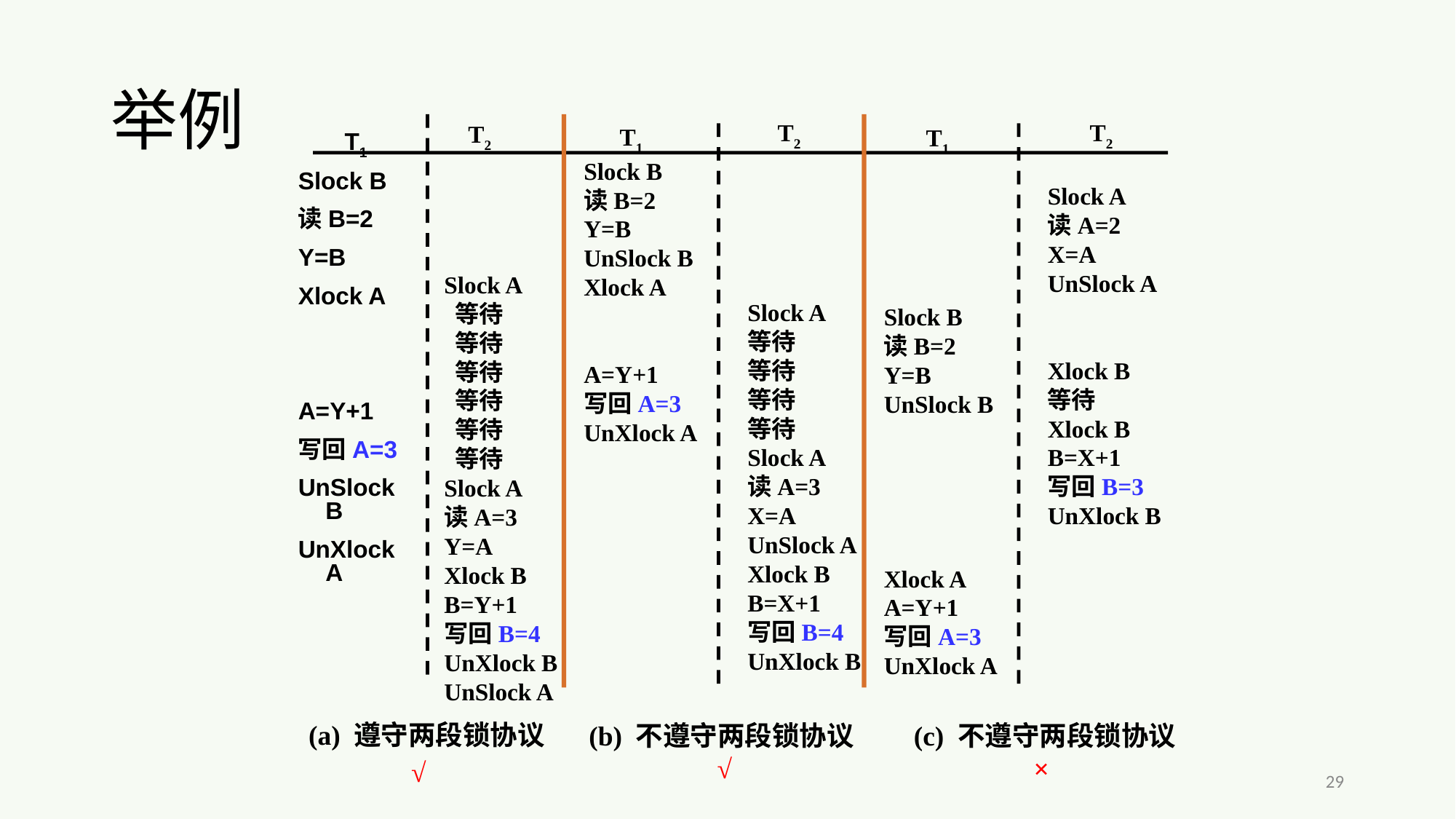

# 举例

T1
Slock B
读B=2
Y=B
Xlock A

A=Y+1
写回A=3
UnSlock B
UnXlock A

     T2

Slock A
等待
等待
等待
等待
Slock A
读A=3
X=A
UnSlock A
Xlock B
B=X+1
写回B=4
UnXlock B
       T2

Slock A
读A=2
X=A
UnSlock A

Xlock B
等待
Xlock B
B=X+1
写回B=3
UnXlock B

       T1

Slock B
读B=2
Y=B
UnSlock B

Xlock A
A=Y+1
写回A=3
UnXlock A

    T2

Slock A
 等待
 等待
 等待
 等待
 等待
 等待
Slock A
读A=3
Y=A
Xlock B
B=Y+1
写回B=4
UnXlock B
UnSlock A
      T1
Slock B
读B=2
Y=B
UnSlock B
Xlock A

A=Y+1
写回A=3
UnXlock A

(b) 不遵守两段锁协议
√
(c) 不遵守两段锁协议
×
 (a) 遵守两段锁协议
√
29